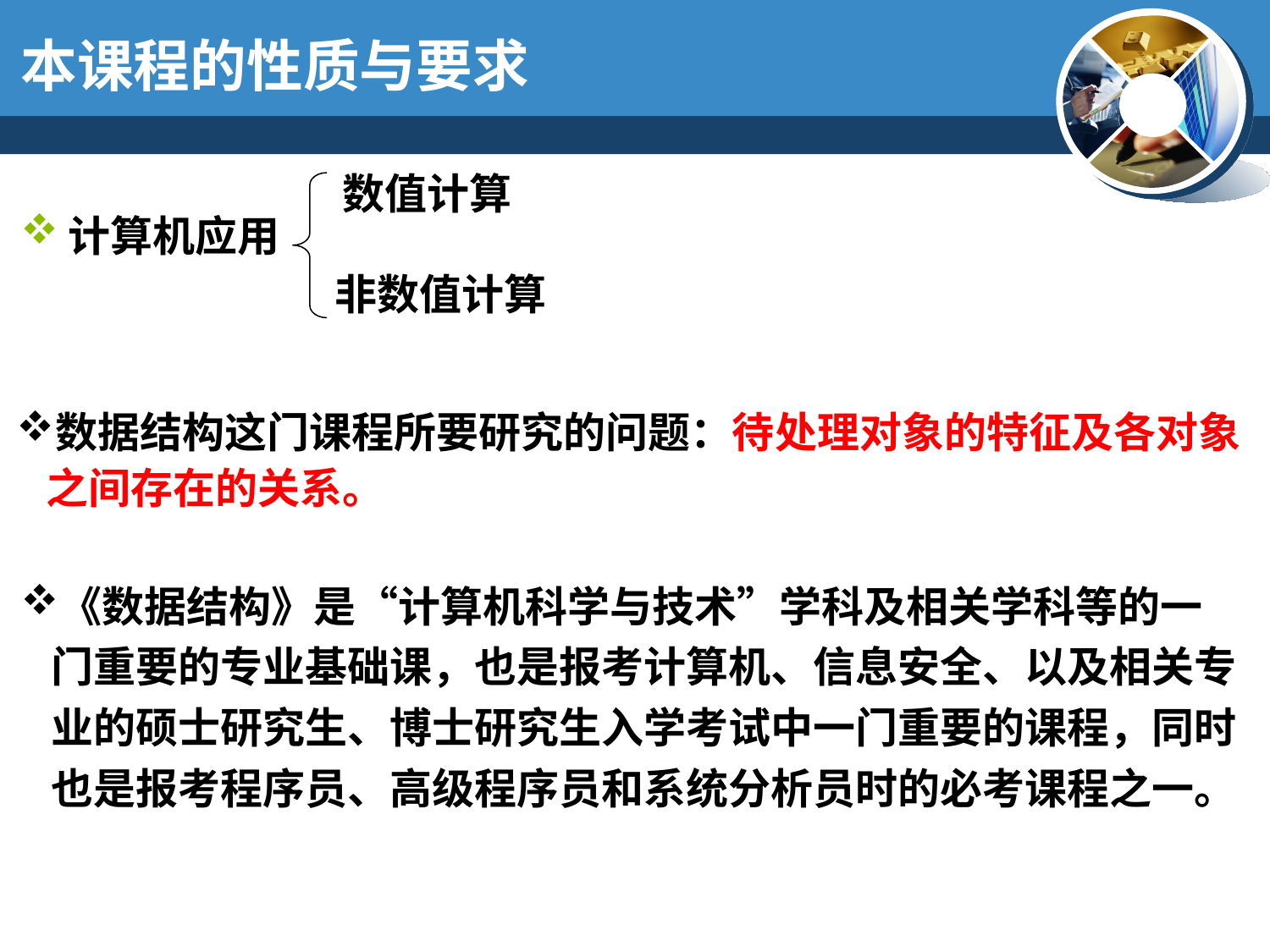

本课程的性质与要求

计算机应用

数值计算

非数值计算
数据结构这门课程所要研究的问题：待处理对象的特征及各对象之间存在的关系。
《数据结构》是“计算机科学与技术”学科及相关学科等的一门重要的专业基础课，也是报考计算机、信息安全、以及相关专业的硕士研究生、博士研究生入学考试中一门重要的课程，同时也是报考程序员、高级程序员和系统分析员时的必考课程之一。